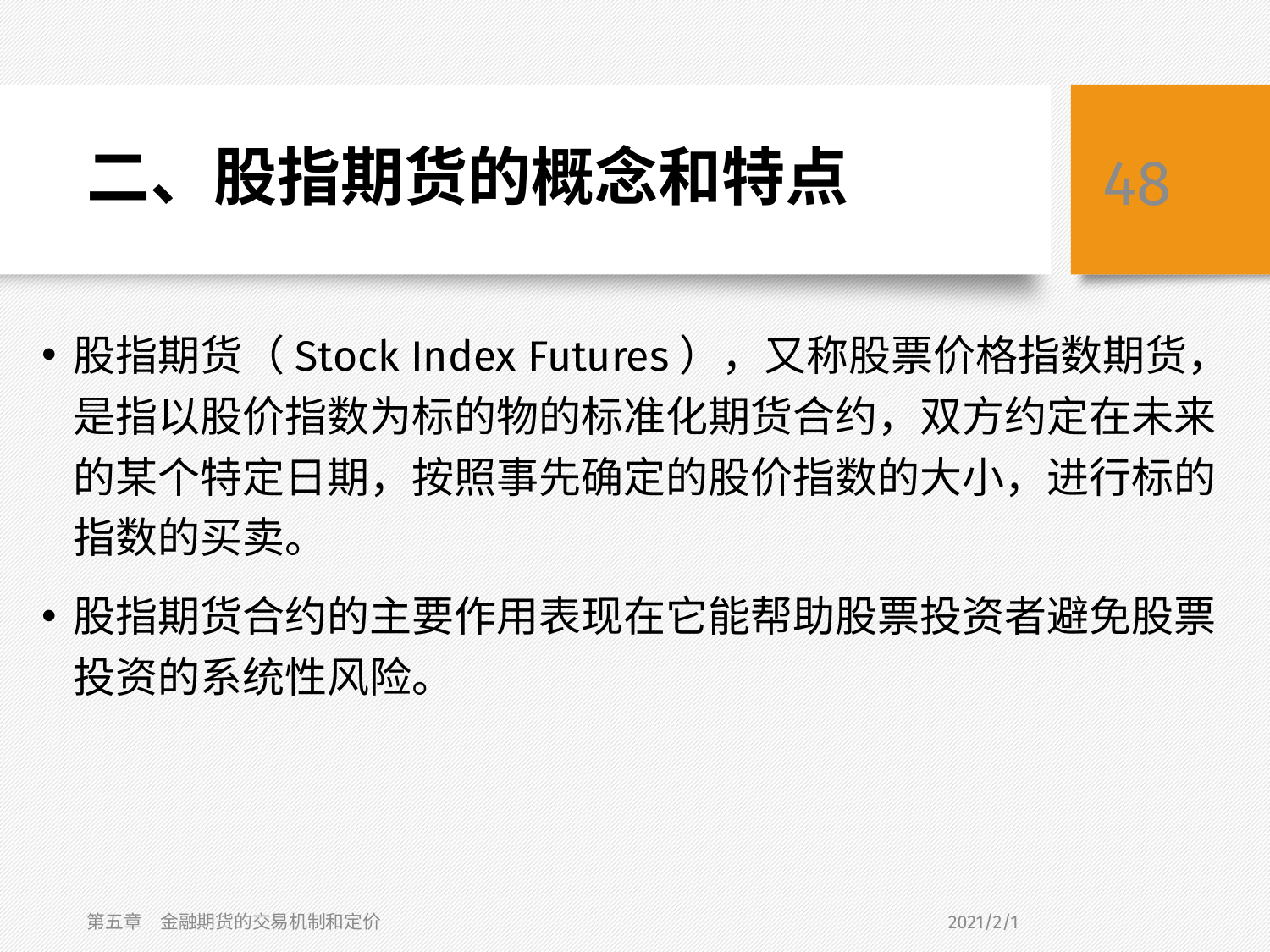

# 二、股指期货的概念和特点
48
股指期货（Stock Index Futures），又称股票价格指数期货，是指以股价指数为标的物的标准化期货合约，双方约定在未来的某个特定日期，按照事先确定的股价指数的大小，进行标的指数的买卖。
股指期货合约的主要作用表现在它能帮助股票投资者避免股票投资的系统性风险。
2021/2/1
第五章　金融期货的交易机制和定价